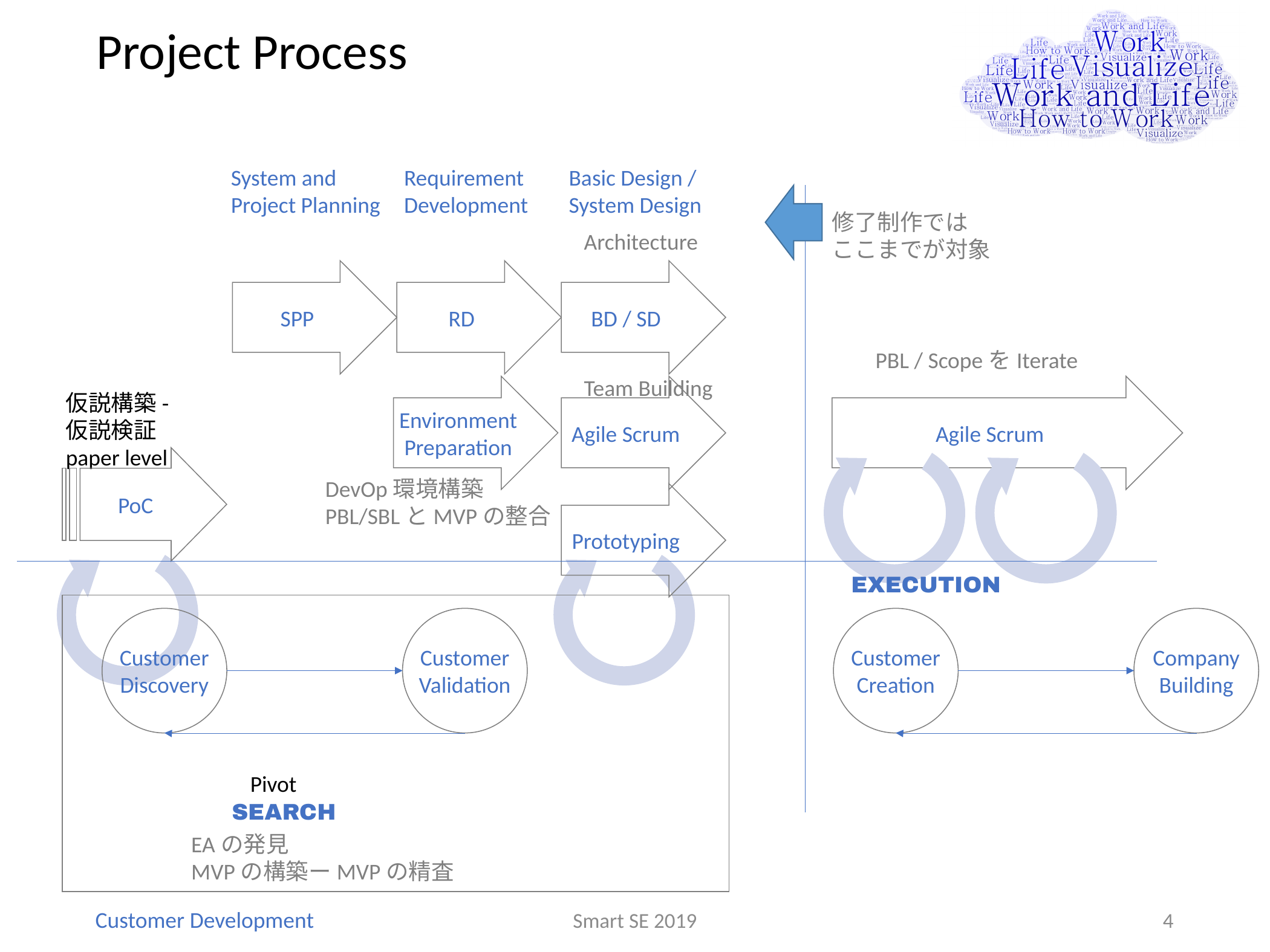

# Project Process
System and
Project Planning
Requirement
Development
Basic Design /
System Design

修了制作では
ここまでが対象
Architecture
SPP
RD
BD / SD
PBL / ScopeをIterate
Team Building
Environment
Preparation
Agile Scrum
Agile Scrum
仮説構築-
仮説検証
paper level

PoC
DevOp環境構築
PBL/SBLとMVPの整合
Prototyping

EXECUTION

Customer
Discovery
Customer
Validation
Customer
Creation
Company
Building
Pivot
SEARCH
EAの発見
MVPの構築ーMVPの精査
Customer Development
Smart SE 2019
4